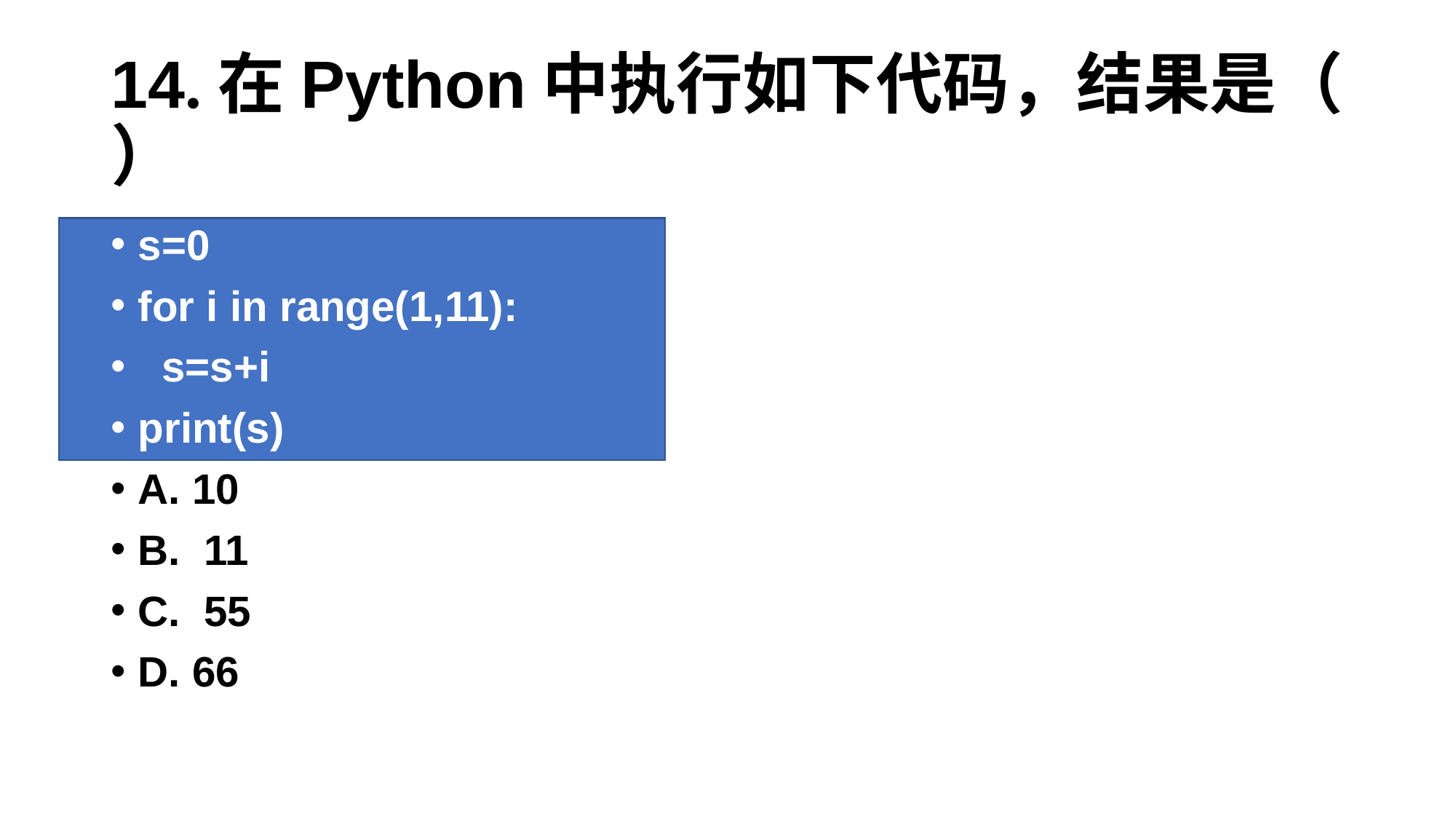

# 14.在Python中执行如下代码，结果是（ ）

s=0
for i in range(1,11):
  s=s+i
print(s)
A. 10
B.  11
C.  55
D. 66